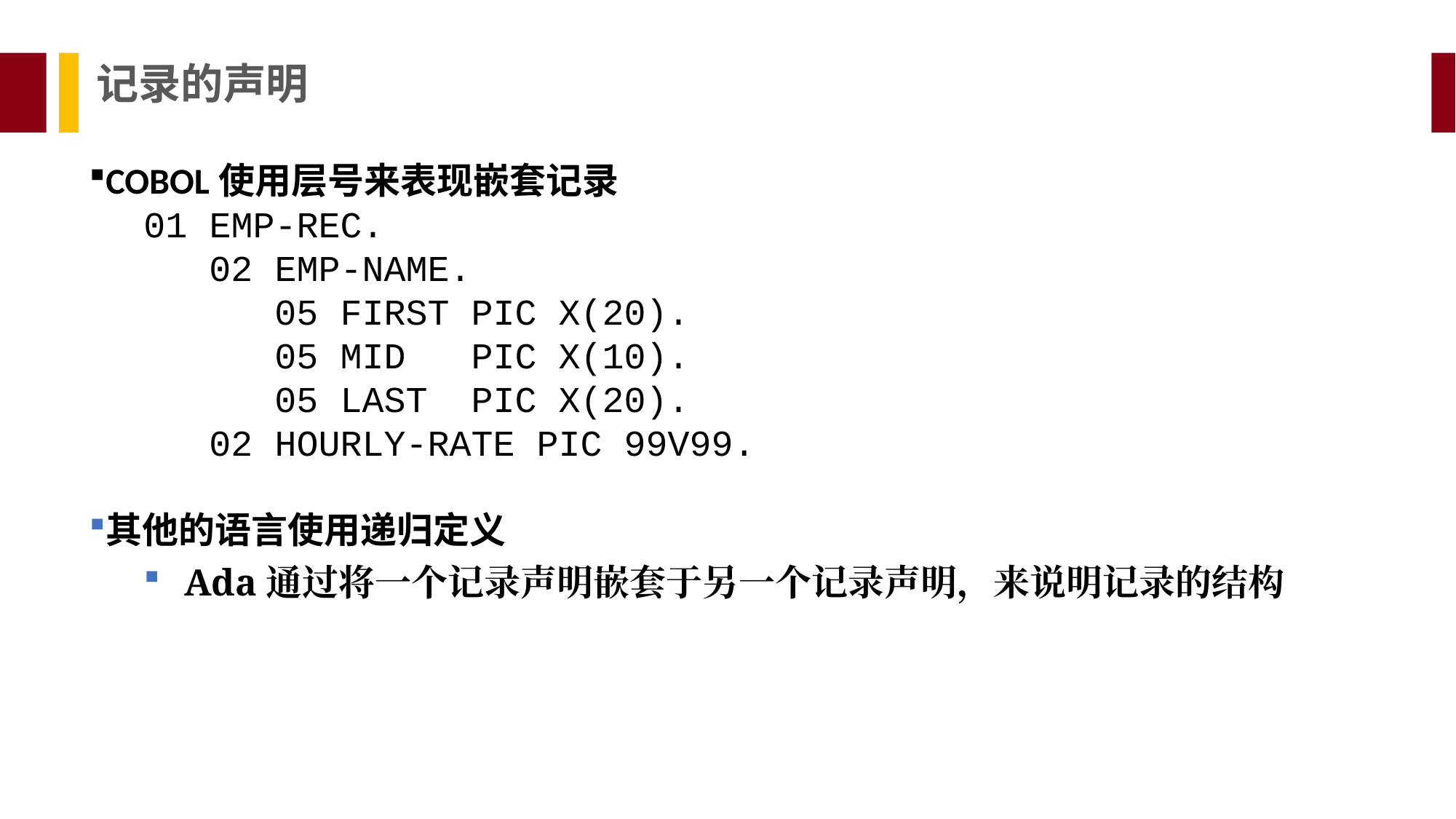

记录的声明
COBOL使用层号来表现嵌套记录
01 EMP-REC.
   02 EMP-NAME.
      05 FIRST PIC X(20).
      05 MID   PIC X(10).
      05 LAST  PIC X(20).
   02 HOURLY-RATE PIC 99V99.
其他的语言使用递归定义
Ada通过将一个记录声明嵌套于另一个记录声明，来说明记录的结构